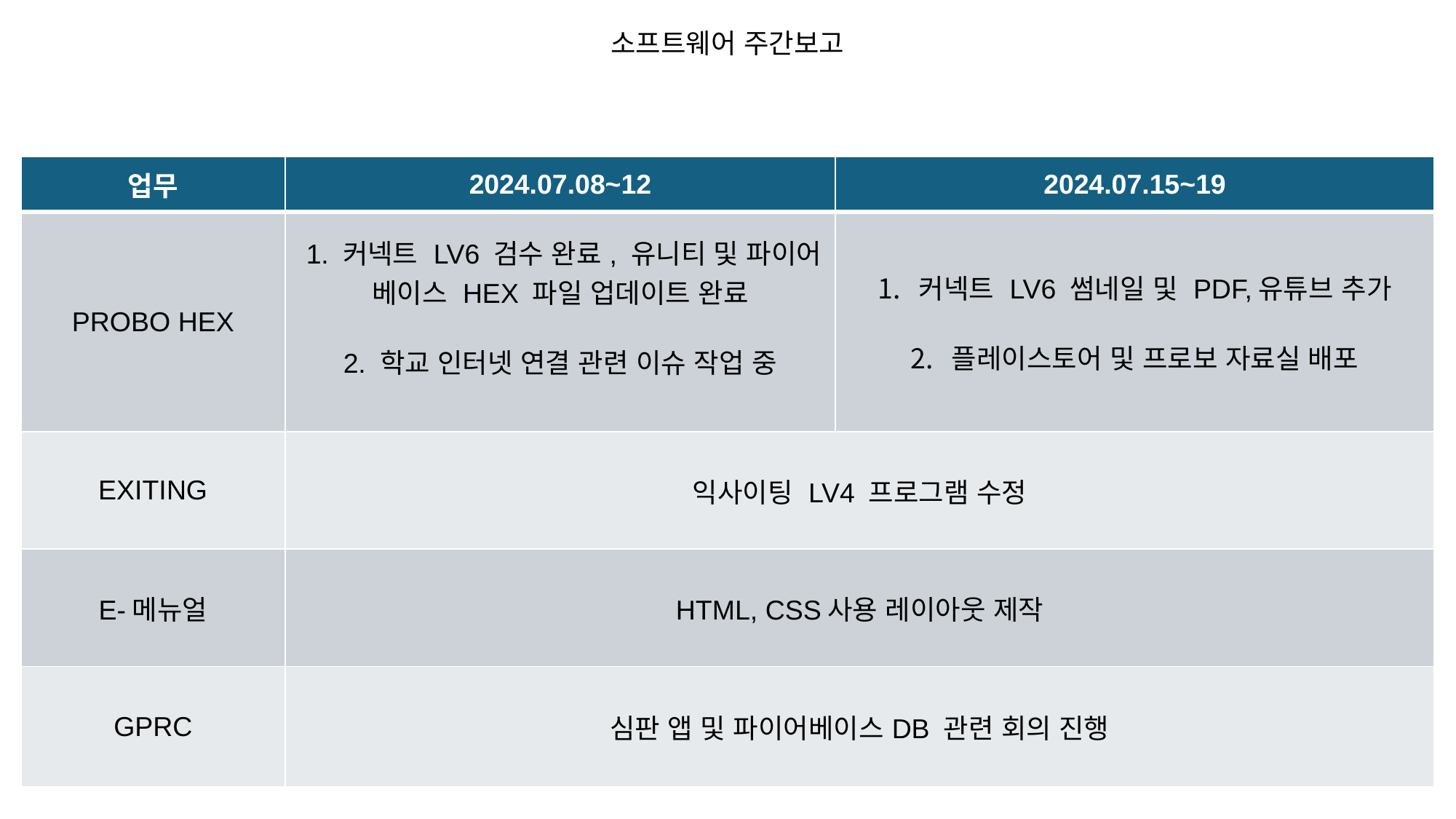

소프트웨어 주간보고
| 업무 | 2024.07.08~12 | 2024.07.15~19 |
| --- | --- | --- |
| PROBO HEX | 1. 커넥트 LV6 검수 완료, 유니티 및 파이어 베이스 HEX 파일 업데이트 완료 2. 학교 인터넷 연결 관련 이슈 작업 중 | 커넥트 LV6 썸네일 및 PDF,유튜브 추가 플레이스토어 및 프로보 자료실 배포 |
| EXITING | 익사이팅 LV4 프로그램 수정 |  |
| E-메뉴얼 | HTML, CSS사용 레이아웃 제작 |  |
| GPRC | 심판 앱 및 파이어베이스DB 관련 회의 진행 |  |